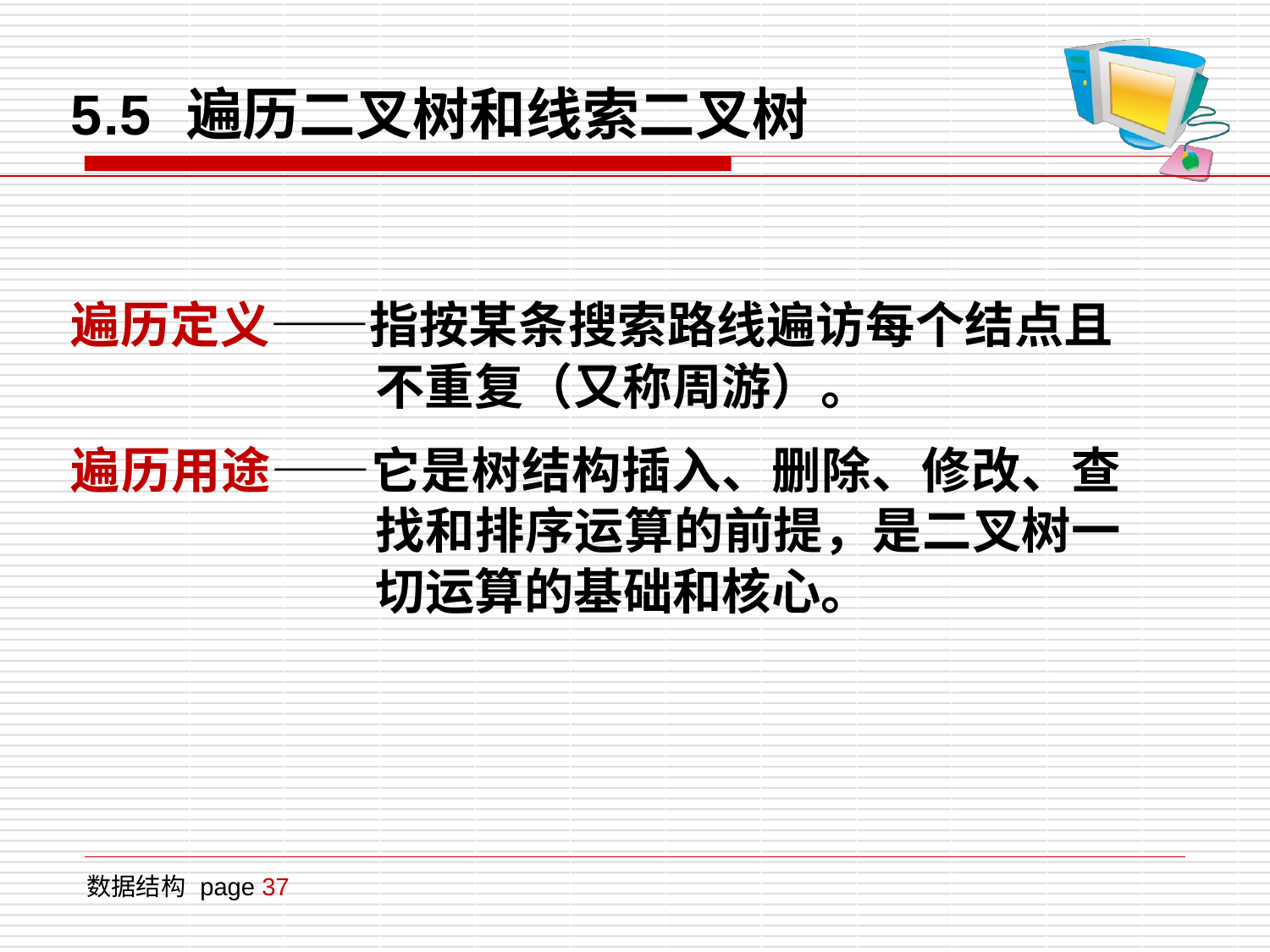

# 5.5	遍历二叉树和线索二叉树

遍历定义——指按某条搜索路线遍访每个结点且 不重复（又称周游）。
遍历用途——它是树结构插入、删除、修改、查 找和排序运算的前提，是二叉树一 切运算的基础和核心。

数据结构 page 37